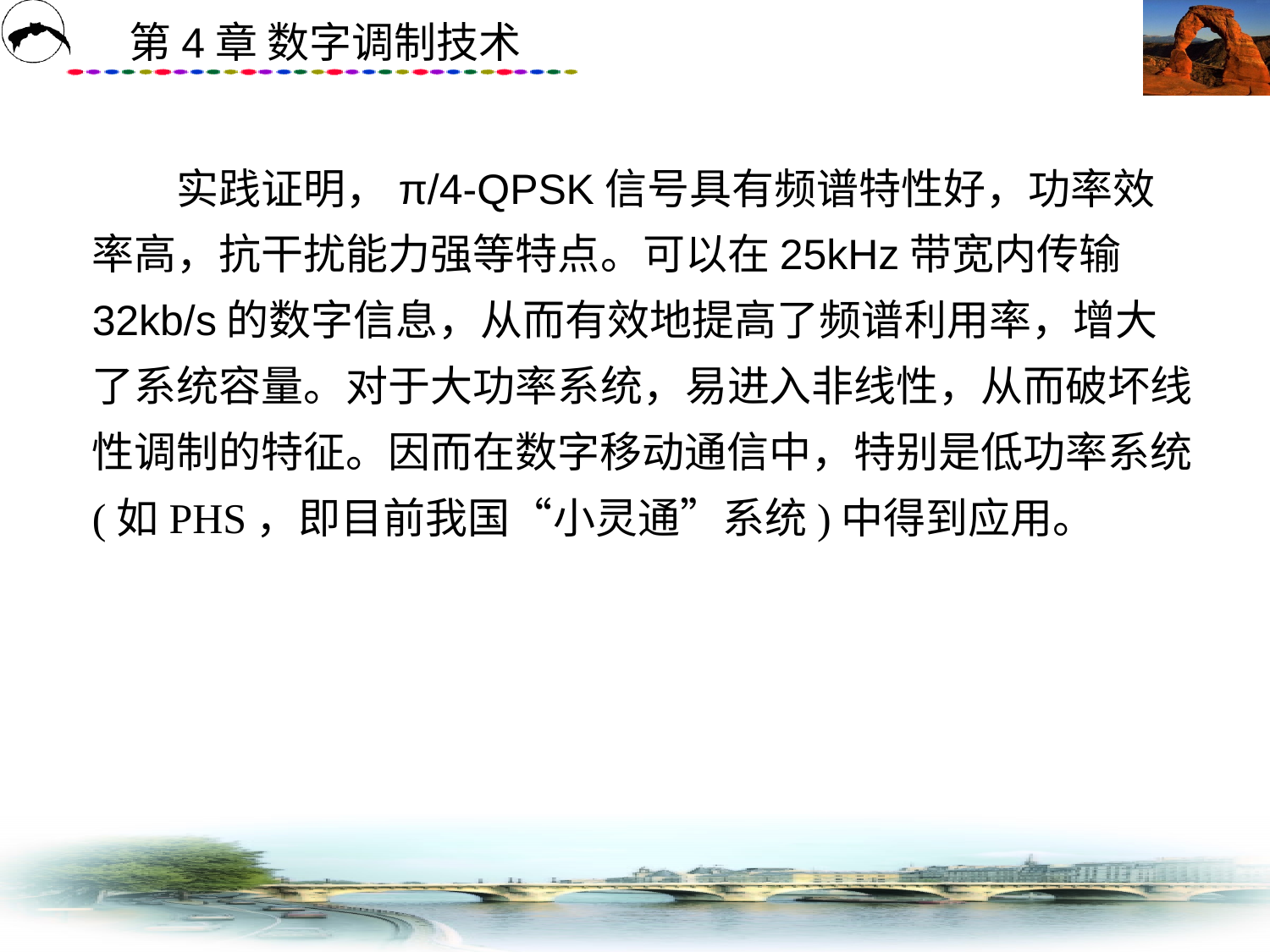

# 实践证明，π/4-QPSK信号具有频谱特性好，功率效率高，抗干扰能力强等特点。可以在25kHz带宽内传输32kb/s的数字信息，从而有效地提高了频谱利用率，增大了系统容量。对于大功率系统，易进入非线性，从而破坏线性调制的特征。因而在数字移动通信中，特别是低功率系统(如PHS，即目前我国“小灵通”系统)中得到应用。